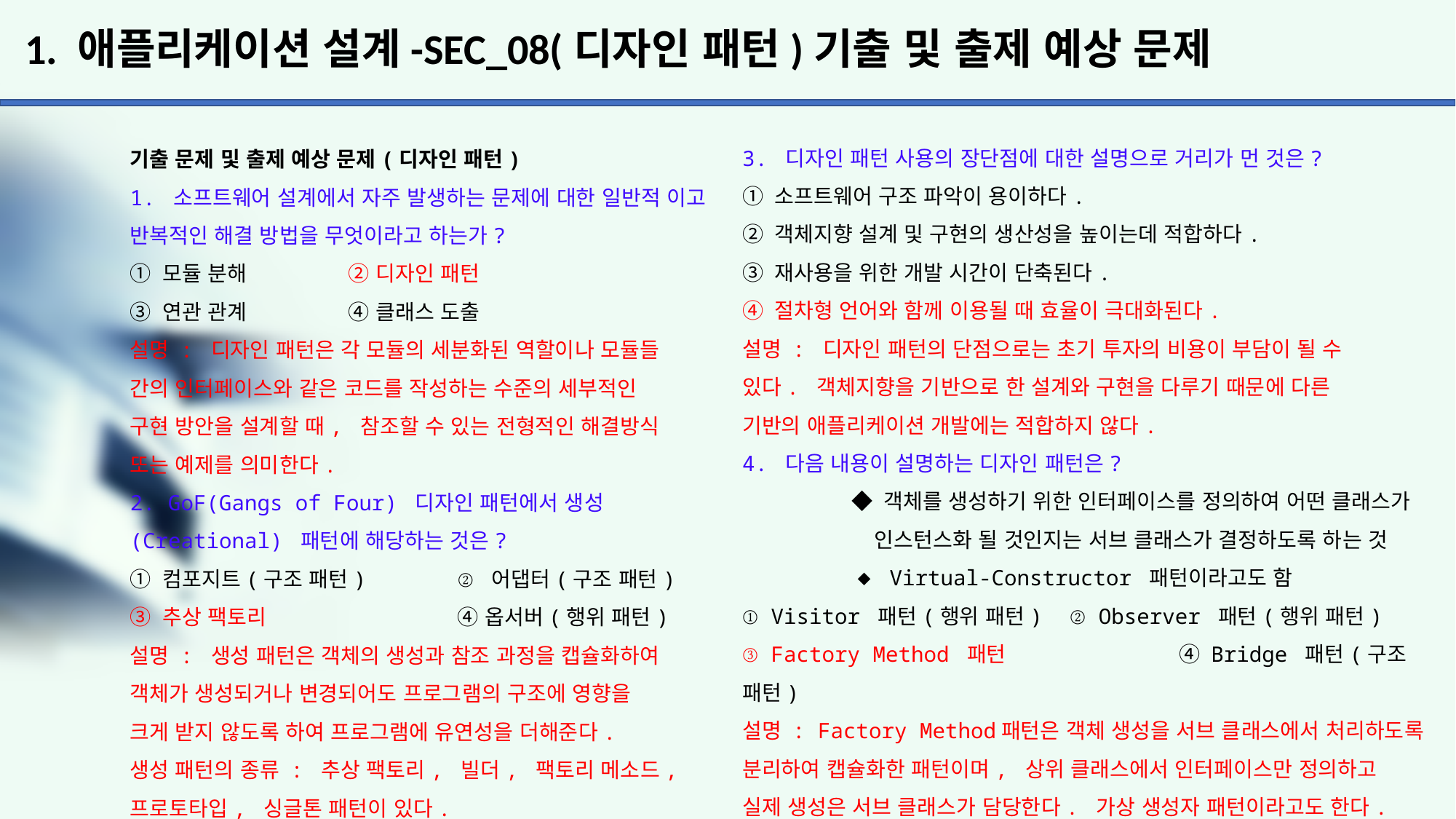

# 1. 애플리케이션 설계-SEC_08(디자인 패턴)기출 및 출제 예상 문제
3. 디자인 패턴 사용의 장단점에 대한 설명으로 거리가 먼 것은?
① 소프트웨어 구조 파악이 용이하다.
② 객체지향 설계 및 구현의 생산성을 높이는데 적합하다.
③ 재사용을 위한 개발 시간이 단축된다.
④ 절차형 언어와 함께 이용될 때 효율이 극대화된다.
설명 : 디자인 패턴의 단점으로는 초기 투자의 비용이 부담이 될 수
있다. 객체지향을 기반으로 한 설계와 구현을 다루기 때문에 다른
기반의 애플리케이션 개발에는 적합하지 않다.
4. 다음 내용이 설명하는 디자인 패턴은?
	◆ 객체를 생성하기 위한 인터페이스를 정의하여 어떤 클래스가
	   인스턴스화 될 것인지는 서브 클래스가 결정하도록 하는 것
	◆ Virtual-Constructor 패턴이라고도 함
① Visitor 패턴(행위 패턴)	② Observer 패턴(행위 패턴)
③ Factory Method 패턴		④ Bridge 패턴(구조 패턴)
설명 : Factory Method패턴은 객체 생성을 서브 클래스에서 처리하도록
분리하여 캡슐화한 패턴이며, 상위 클래스에서 인터페이스만 정의하고
실제 생성은 서브 클래스가 담당한다. 가상 생성자 패턴이라고도 한다.
기출 문제 및 출제 예상 문제(디자인 패턴)
1. 소프트웨어 설계에서 자주 발생하는 문제에 대한 일반적 이고 반복적인 해결 방법을 무엇이라고 하는가?
① 모듈 분해	② 디자인 패턴
③ 연관 관계	④ 클래스 도출
설명 : 디자인 패턴은 각 모듈의 세분화된 역할이나 모듈들
간의 인터페이스와 같은 코드를 작성하는 수준의 세부적인
구현 방안을 설계할 때, 참조할 수 있는 전형적인 해결방식
또는 예제를 의미한다.
2. GoF(Gangs of Four) 디자인 패턴에서 생성(Creational) 패턴에 해당하는 것은?
① 컴포지트(구조 패턴)   	② 어댑터(구조 패턴)
③ 추상 팩토리      		④ 옵서버(행위 패턴)
설명 : 생성 패턴은 객체의 생성과 참조 과정을 캡슐화하여
객체가 생성되거나 변경되어도 프로그램의 구조에 영향을
크게 받지 않도록 하여 프로그램에 유연성을 더해준다.
생성 패턴의 종류 : 추상 팩토리, 빌더, 팩토리 메소드,
프로토타입, 싱글톤 패턴이 있다.